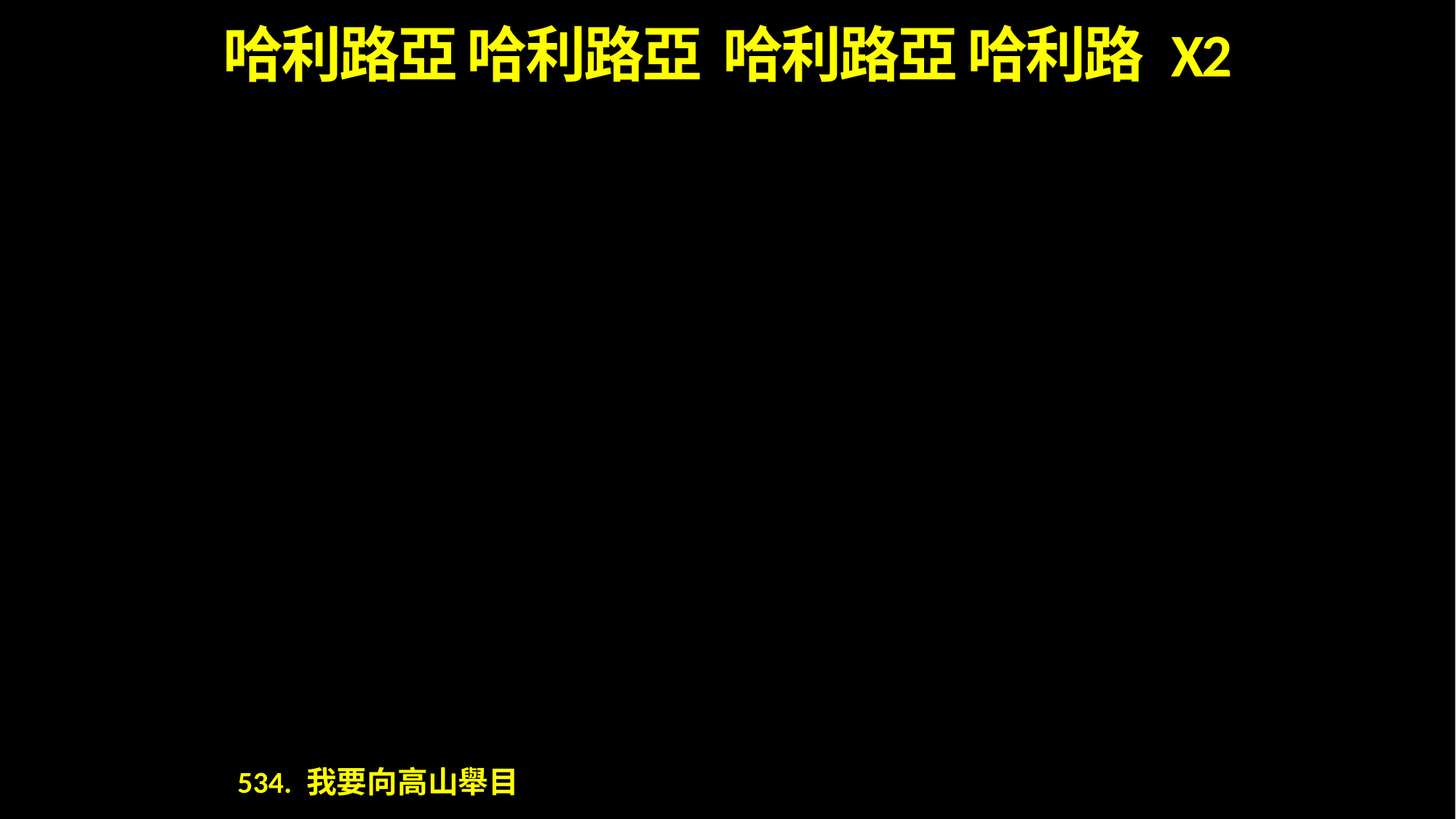

哈利路亞 哈利路亞  哈利路亞 哈利路 X2

534. 我要向高山舉目